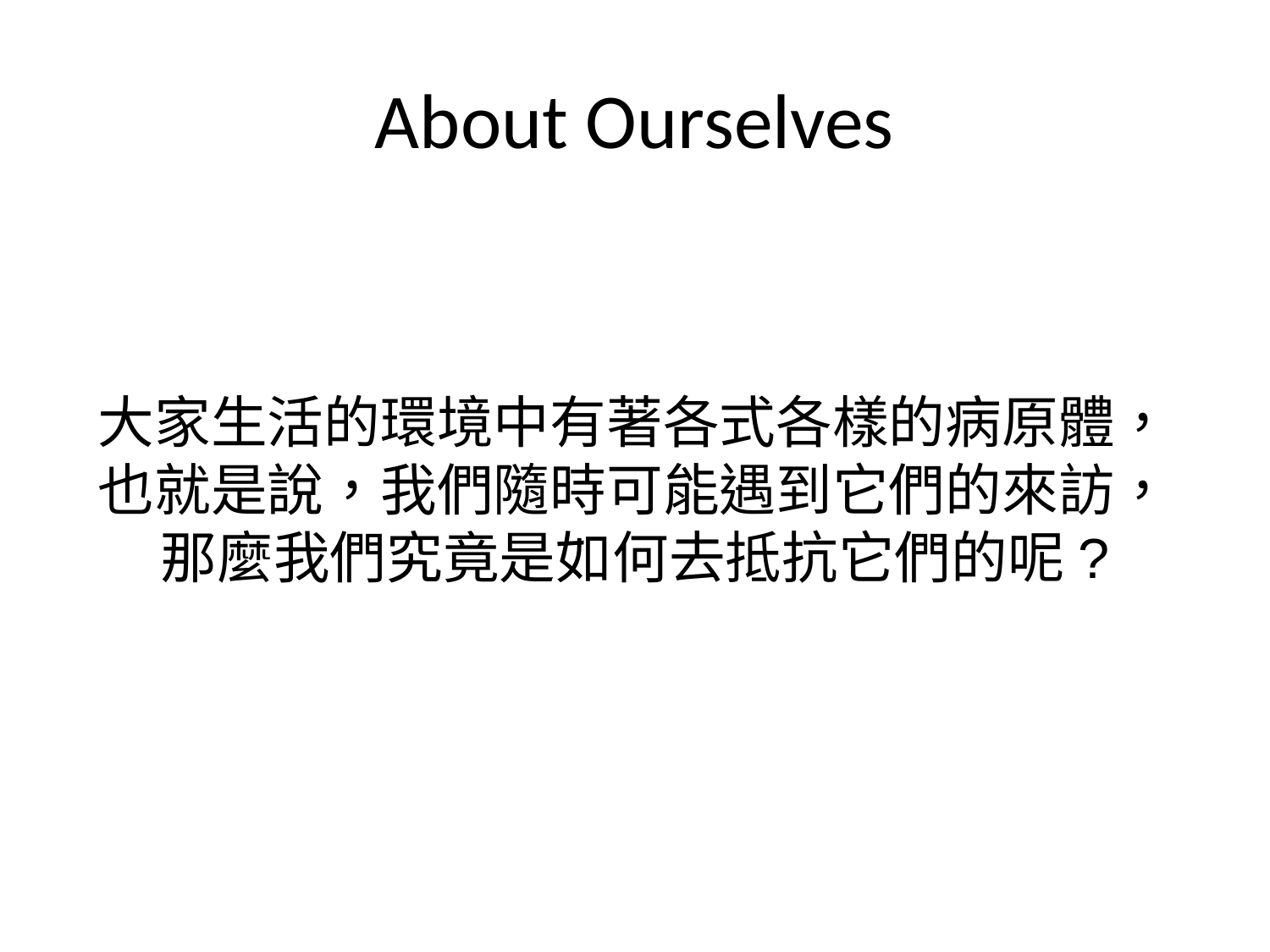

# About Ourselves

大家生活的環境中有著各式各樣的病原體，也就是說，我們隨時可能遇到它們的來訪，那麼我們究竟是如何去抵抗它們的呢?